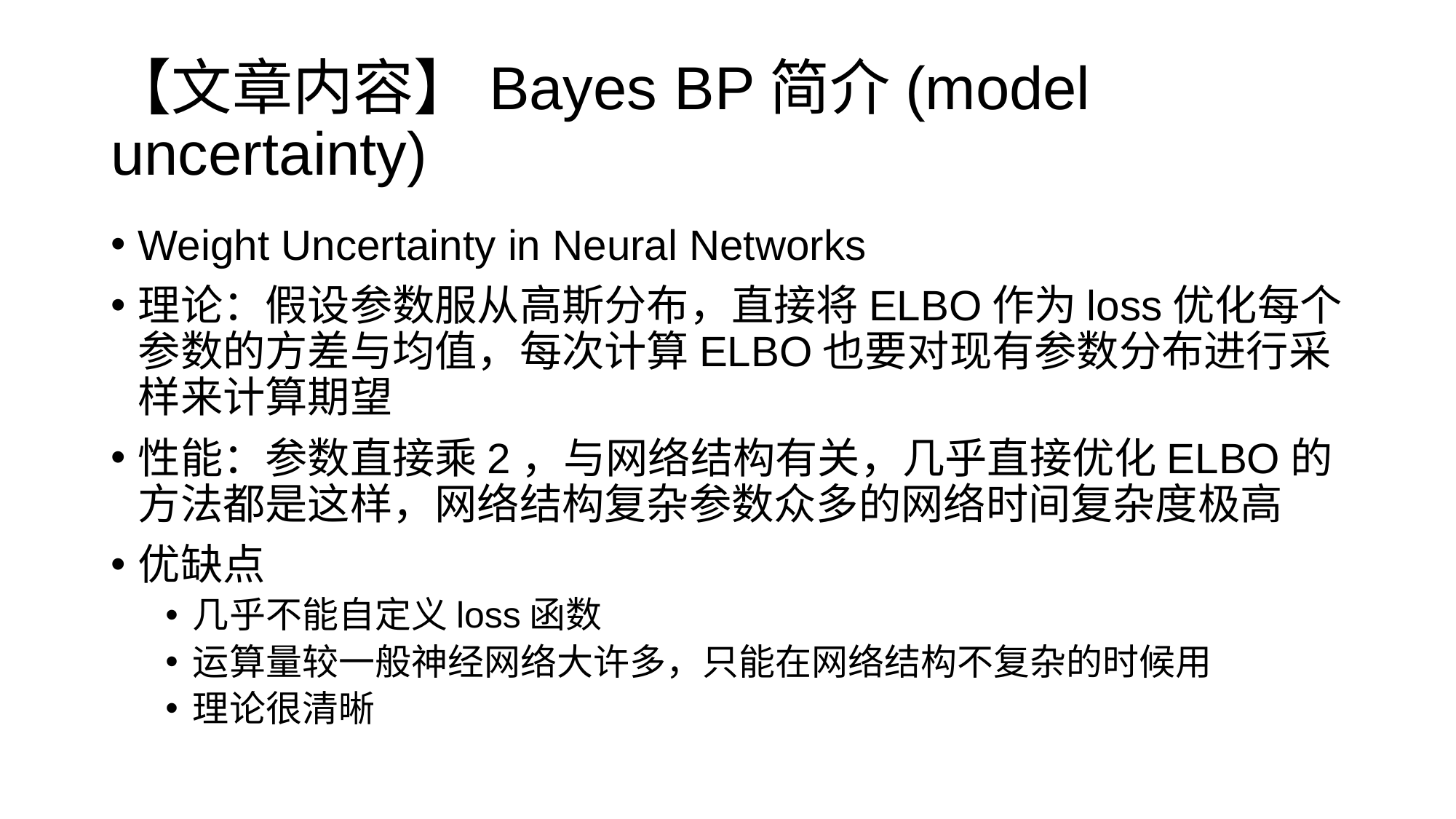

# 【文章内容】Bayes BP简介(model uncertainty)
Weight Uncertainty in Neural Networks
理论：假设参数服从高斯分布，直接将ELBO作为loss优化每个参数的方差与均值，每次计算ELBO也要对现有参数分布进行采样来计算期望
性能：参数直接乘2，与网络结构有关，几乎直接优化ELBO的方法都是这样，网络结构复杂参数众多的网络时间复杂度极高
优缺点
几乎不能自定义loss函数
运算量较一般神经网络大许多，只能在网络结构不复杂的时候用
理论很清晰